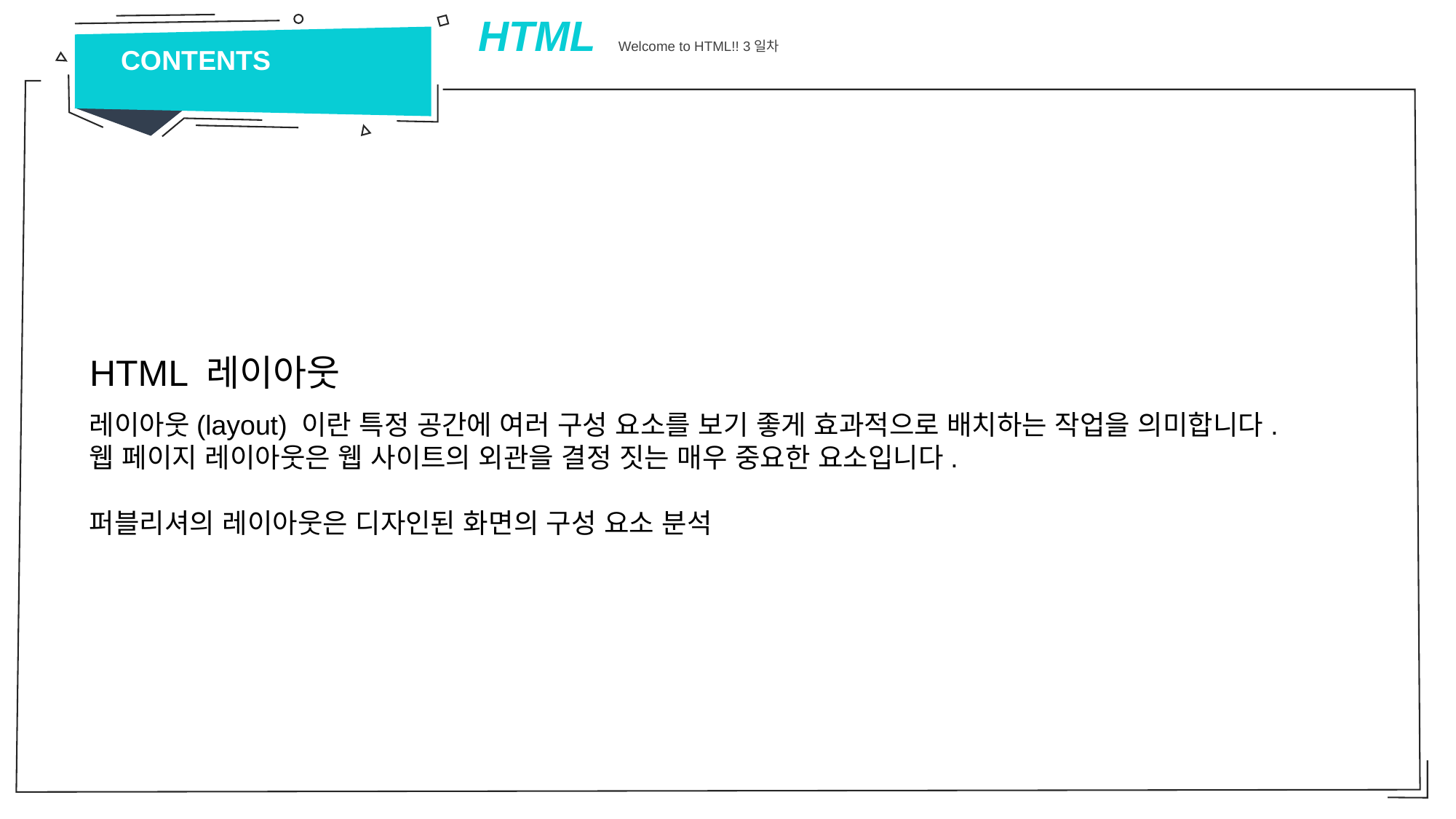

HTML  Welcome to HTML!! 3일차

CONTENTS

HTML 레이아웃
레이아웃(layout) 이란 특정 공간에 여러 구성 요소를 보기 좋게 효과적으로 배치하는 작업을 의미합니다.
웹 페이지 레이아웃은 웹 사이트의 외관을 결정 짓는 매우 중요한 요소입니다.

퍼블리셔의 레이아웃은 디자인된 화면의 구성 요소 분석